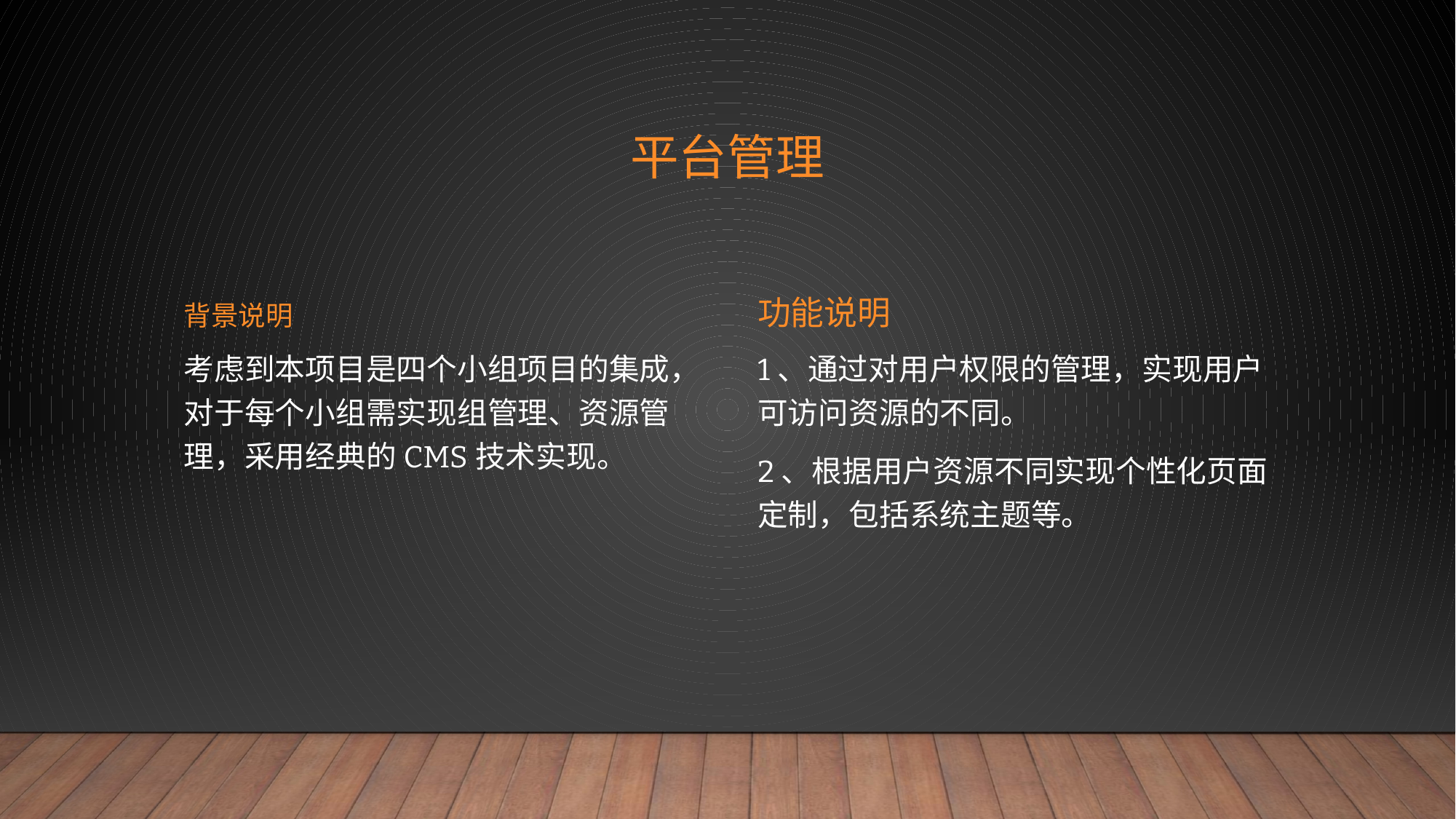

# 平台管理

背景说明
功能说明
1、通过对用户权限的管理，实现用户可访问资源的不同。
2、根据用户资源不同实现个性化页面定制，包括系统主题等。
考虑到本项目是四个小组项目的集成，对于每个小组需实现组管理、资源管理，采用经典的CMS技术实现。